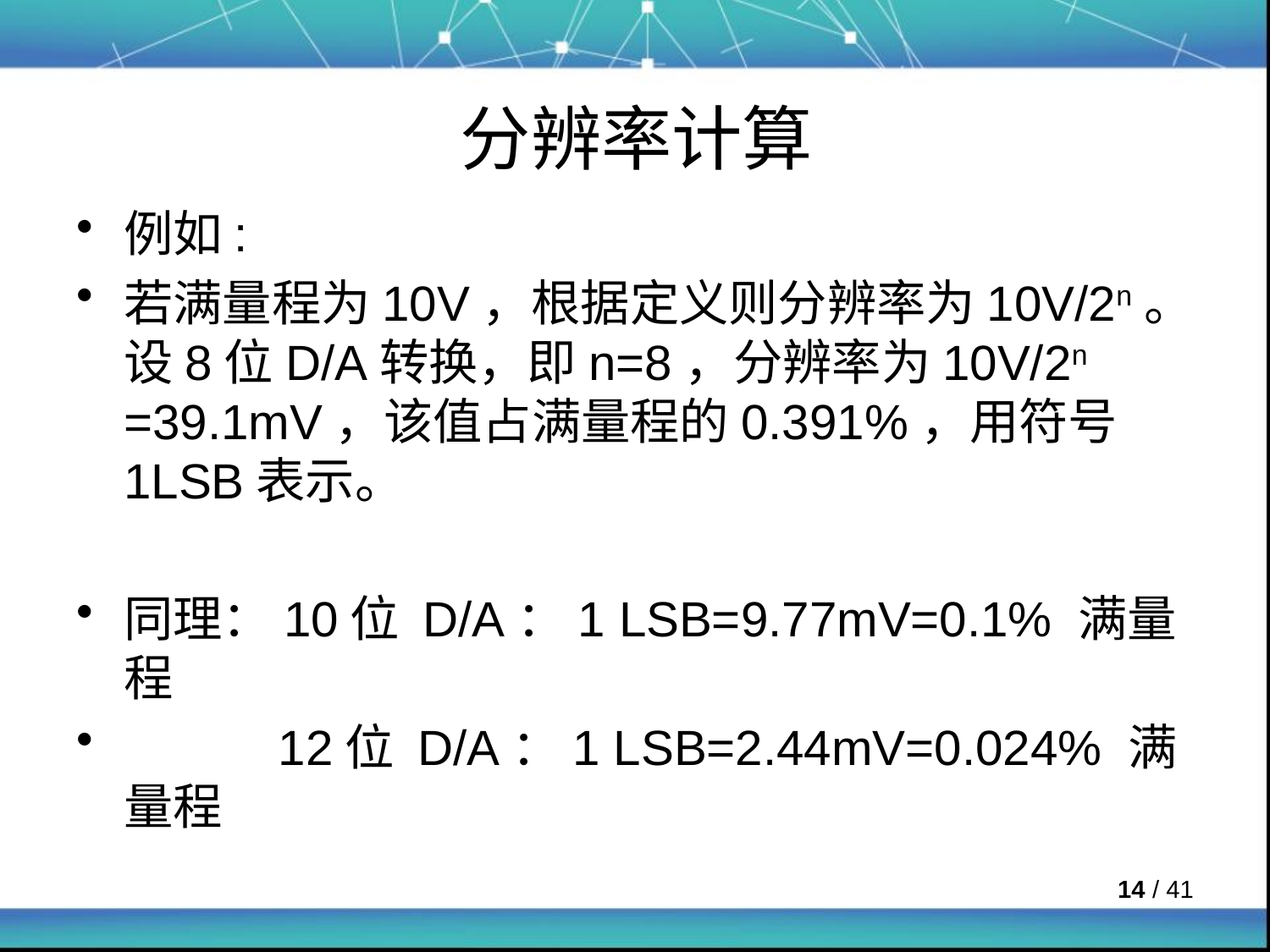

# 分辨率计算
例如:
若满量程为10V，根据定义则分辨率为10V/2n。设8位D/A转换，即n=8，分辨率为10V/2n =39.1mV，该值占满量程的0.391%，用符号1LSB表示。

同理：10位 D/A：1 LSB=9.77mV=0.1% 满量程
	  12位 D/A：1 LSB=2.44mV=0.024% 满量程
14 / 41